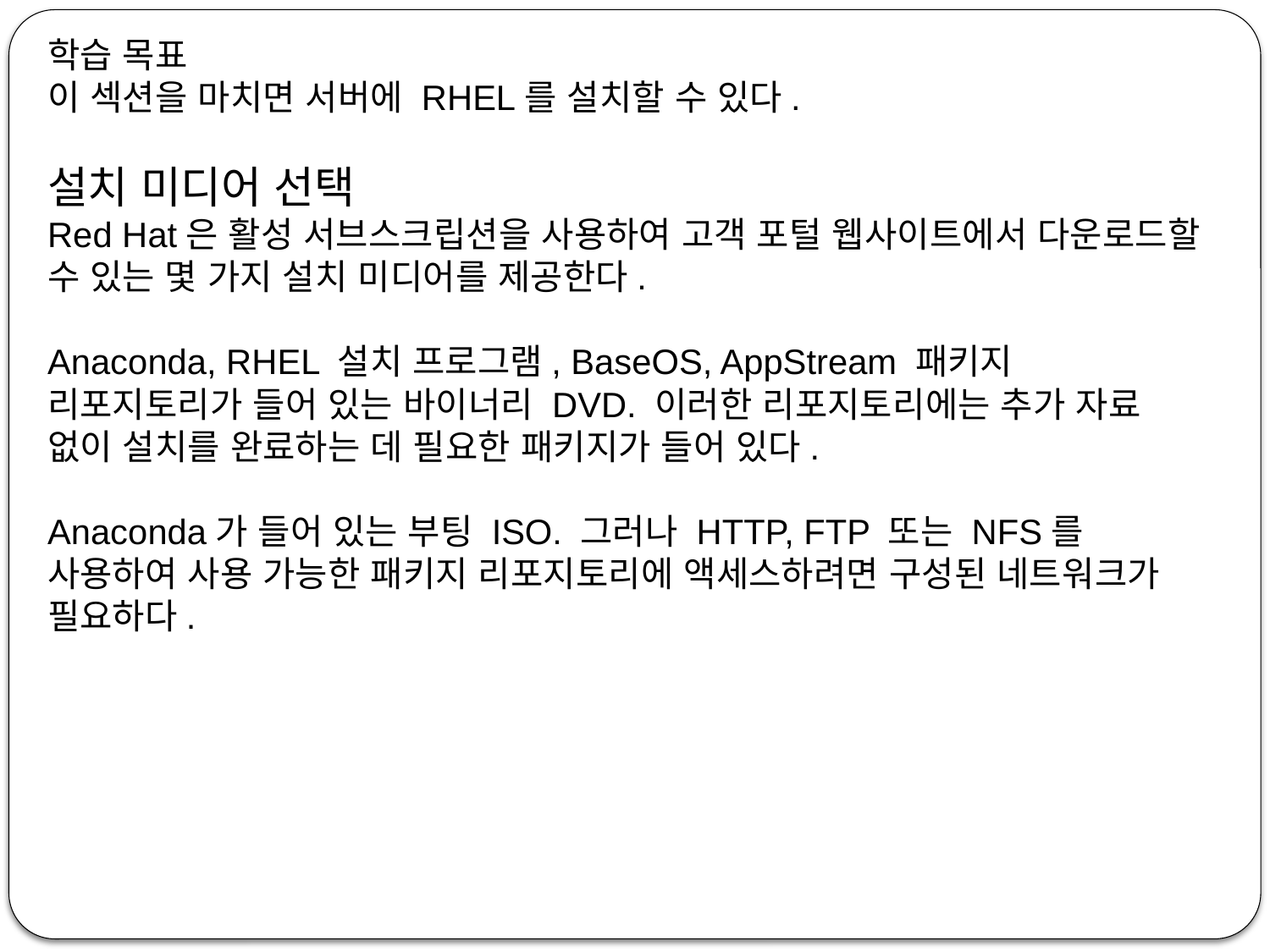

학습 목표
이 섹션을 마치면 서버에 RHEL를 설치할 수 있다.

설치 미디어 선택
Red Hat은 활성 서브스크립션을 사용하여 고객 포털 웹사이트에서 다운로드할 수 있는 몇 가지 설치 미디어를 제공한다.

Anaconda, RHEL 설치 프로그램, BaseOS, AppStream 패키지 리포지토리가 들어 있는 바이너리 DVD. 이러한 리포지토리에는 추가 자료 없이 설치를 완료하는 데 필요한 패키지가 들어 있다.

Anaconda가 들어 있는 부팅 ISO. 그러나 HTTP, FTP 또는 NFS를 사용하여 사용 가능한 패키지 리포지토리에 액세스하려면 구성된 네트워크가 필요하다.